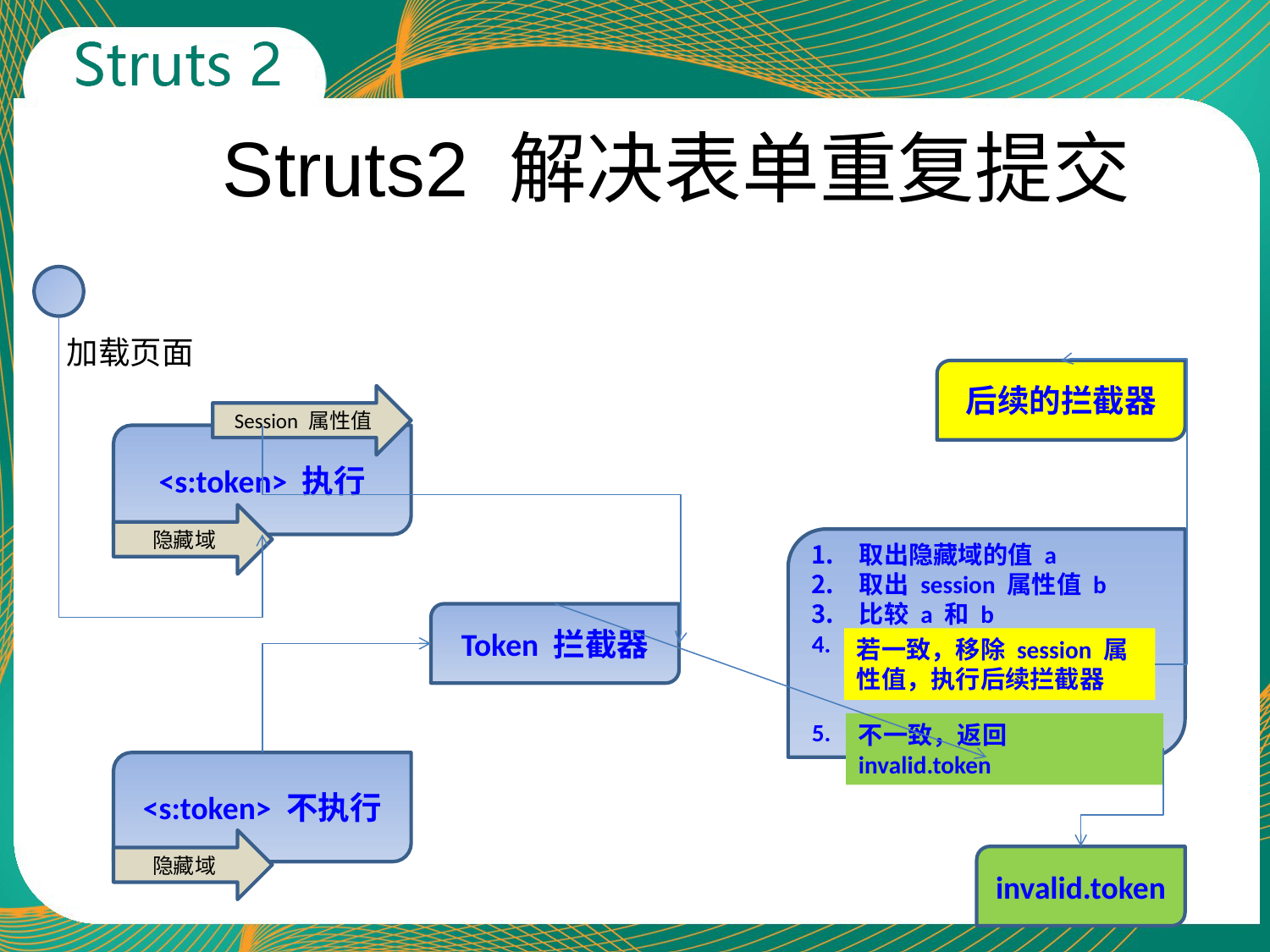

# Struts2 解决表单重复提交

加载页面
后续的拦截器
Session 属性值
<s:token> 执行
隐藏域
取出隐藏域的值 a
取出 session 属性值 b
比较 a 和 b

Token 拦截器
若一致，移除 session 属性值，执行后续拦截器
不一致，返回 invalid.token
<s:token> 不执行
隐藏域
invalid.token